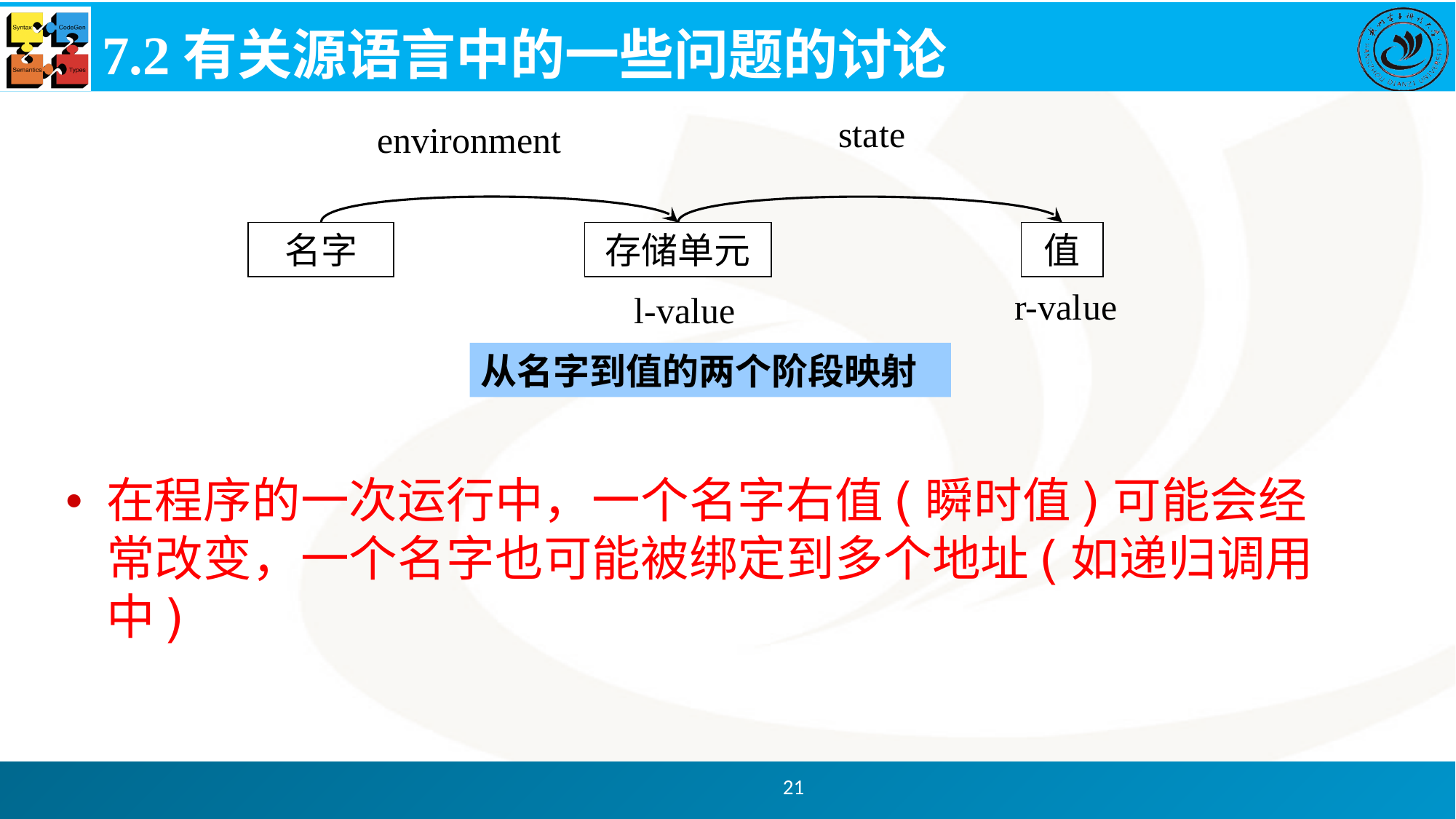

# 7.2有关源语言中的一些问题的讨论
state
environment
名字
存储单元
值
r-value
l-value
从名字到值的两个阶段映射
在程序的一次运行中，一个名字右值(瞬时值)可能会经常改变，一个名字也可能被绑定到多个地址(如递归调用中)
21